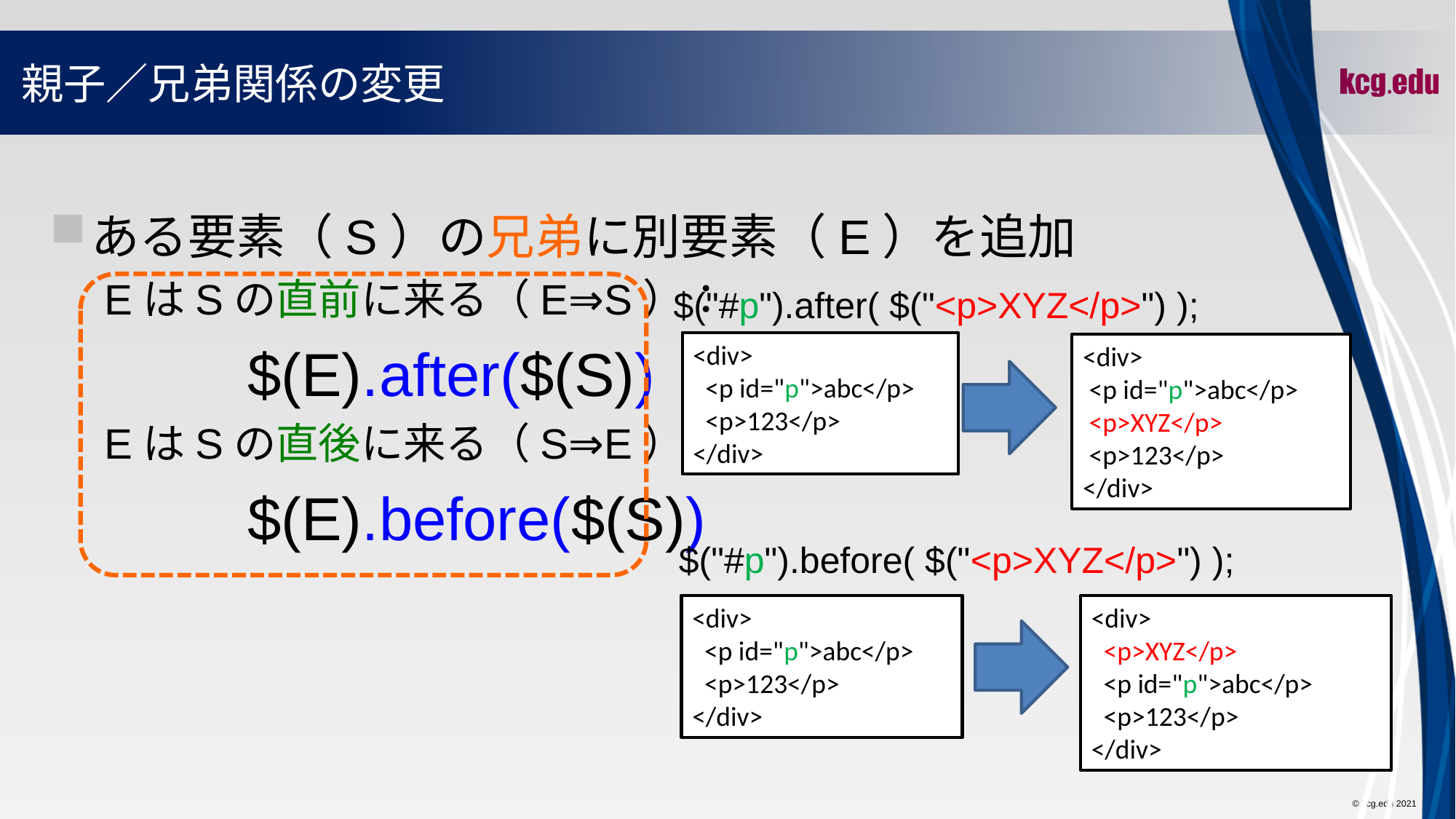

# 親子／兄弟関係の変更
ある要素（S）の兄弟に別要素（E）を追加
EはSの直前に来る（E⇒S）：
		$(E).after($(S))
EはSの直後に来る（S⇒E）：
		$(E).before($(S))

$("#p").after( $("<p>XYZ</p>") );
<div>
  <p id="p">abc</p>
  <p>123</p>
</div>
<div>
 <p id="p">abc</p>
 <p>XYZ</p>
 <p>123</p>
</div>

$("#p").before( $("<p>XYZ</p>") );
<div>
  <p id="p">abc</p>
  <p>123</p>
</div>
<div>
  <p>XYZ</p>
  <p id="p">abc</p>
  <p>123</p>
</div>